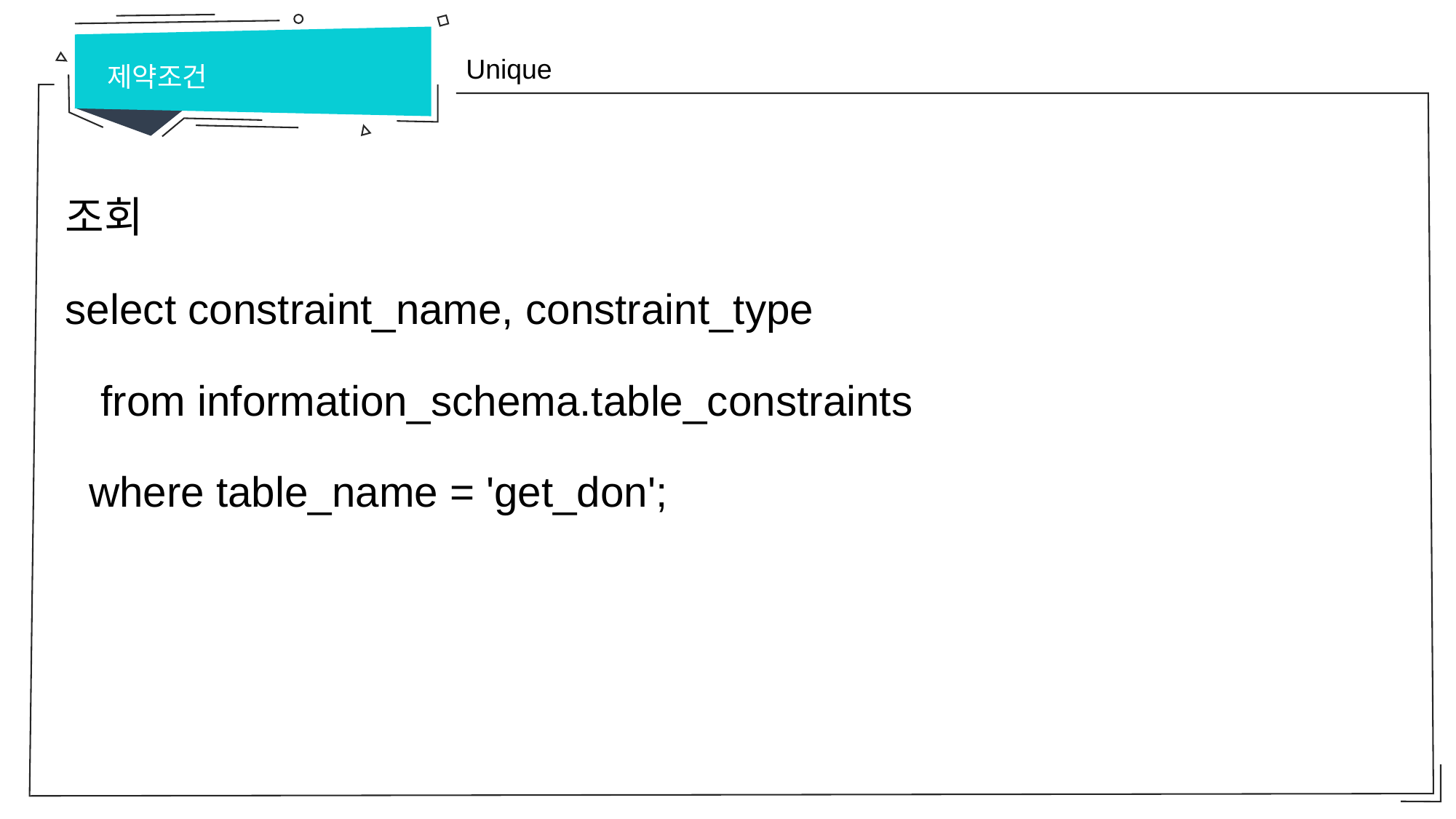

제약조건
Unique
조회
select constraint_name, constraint_type
   from information_schema.table_constraints
  where table_name = 'get_don';